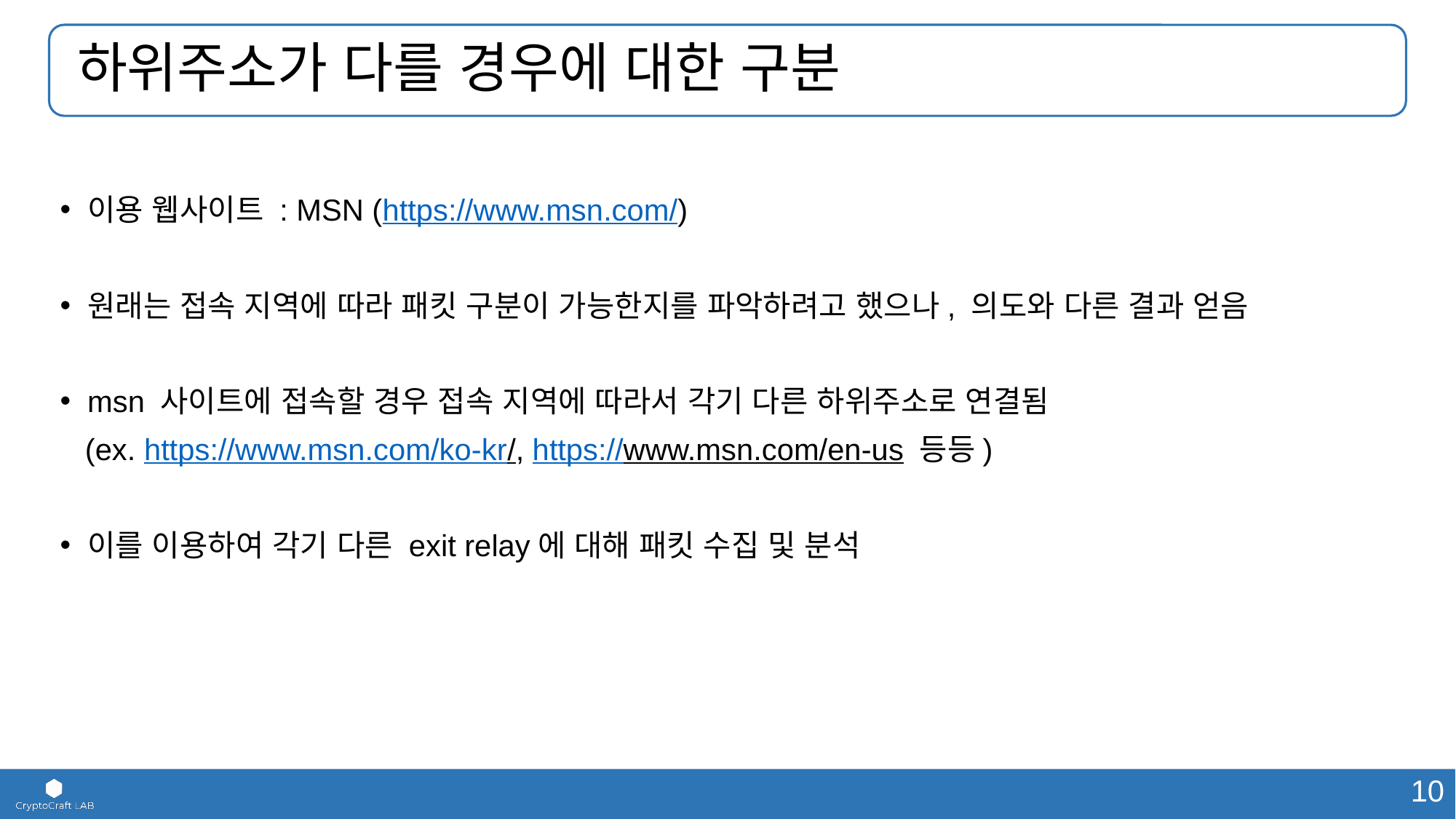

# 하위주소가 다를 경우에 대한 구분

이용 웹사이트 : MSN (https://www.msn.com/)

원래는 접속 지역에 따라 패킷 구분이 가능한지를 파악하려고 했으나, 의도와 다른 결과 얻음

msn 사이트에 접속할 경우 접속 지역에 따라서 각기 다른 하위주소로 연결됨
   (ex. https://www.msn.com/ko-kr/, https://www.msn.com/en-us 등등)

이를 이용하여 각기 다른 exit relay에 대해 패킷 수집 및 분석